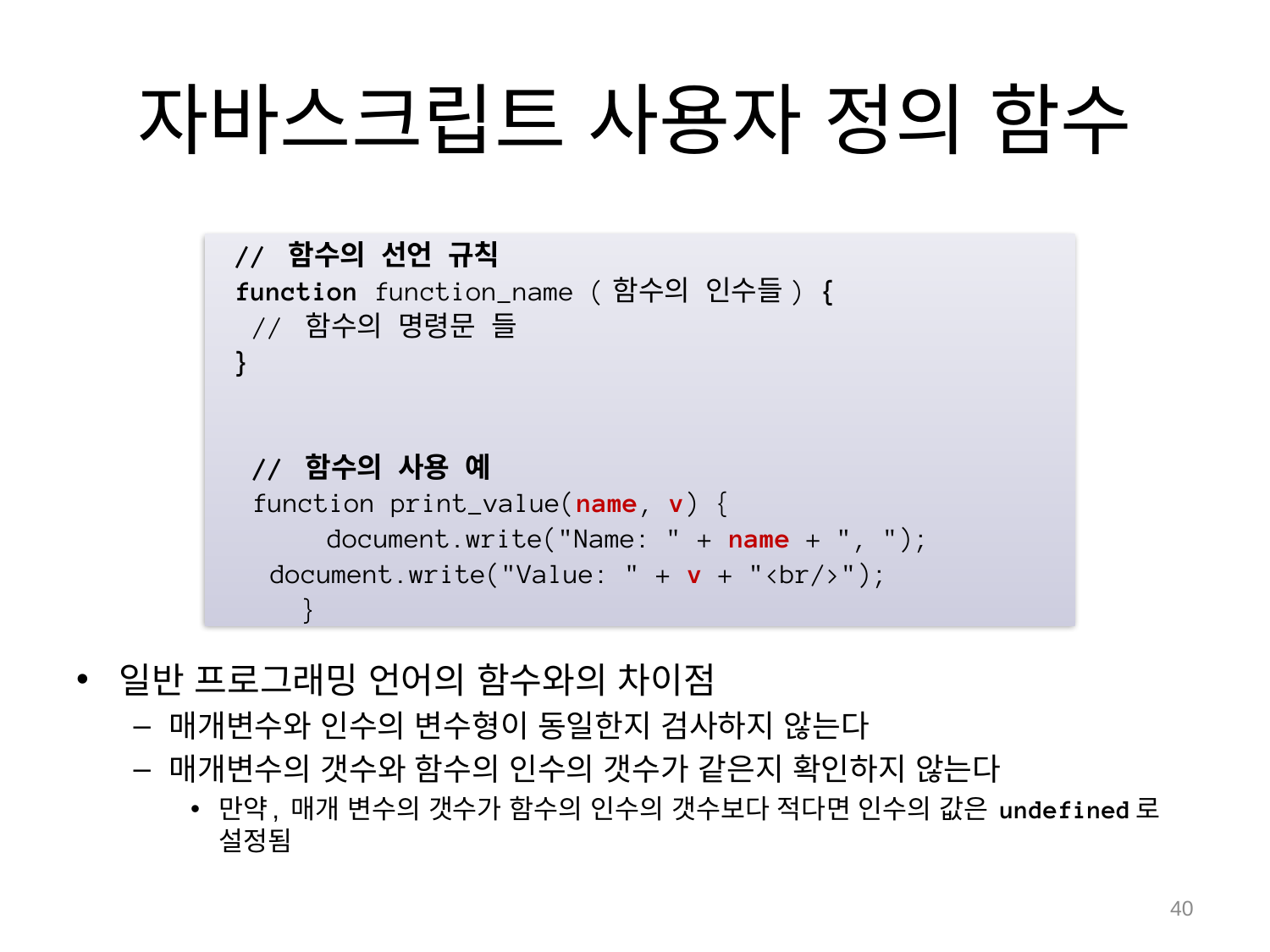

# 자바스크립트 사용자 정의 함수
// 함수의 선언 규칙
function function_name (함수의 인수들) {
// 함수의 명령문 들
}

// 함수의 사용 예
function print_value(name, v) {
      document.write("Name: " + name + ", ");
document.write("Value: " + v + "<br/>");
  }
일반 프로그래밍 언어의 함수와의 차이점
매개변수와 인수의 변수형이 동일한지 검사하지 않는다
매개변수의 갯수와 함수의 인수의 갯수가 같은지 확인하지 않는다
만약, 매개 변수의 갯수가 함수의 인수의 갯수보다 적다면 인수의 값은 undefined로 설정됨
40